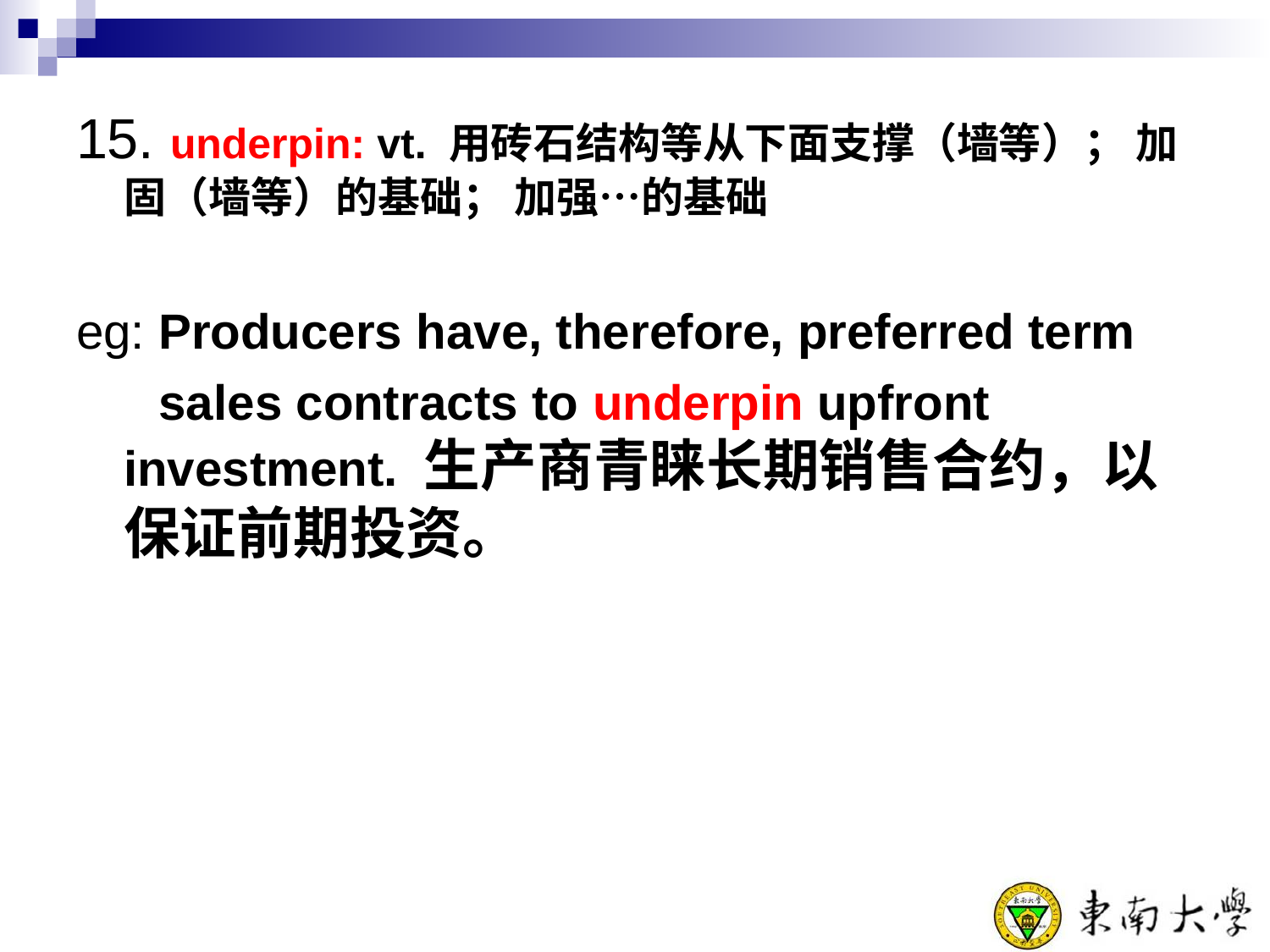

15. underpin: vt. 用砖石结构等从下面支撑（墙等）； 加固（墙等）的基础； 加强…的基础

eg: Producers have, therefore, preferred term
      sales contracts to underpin upfront investment. 生产商青睐长期销售合约，以保证前期投资。